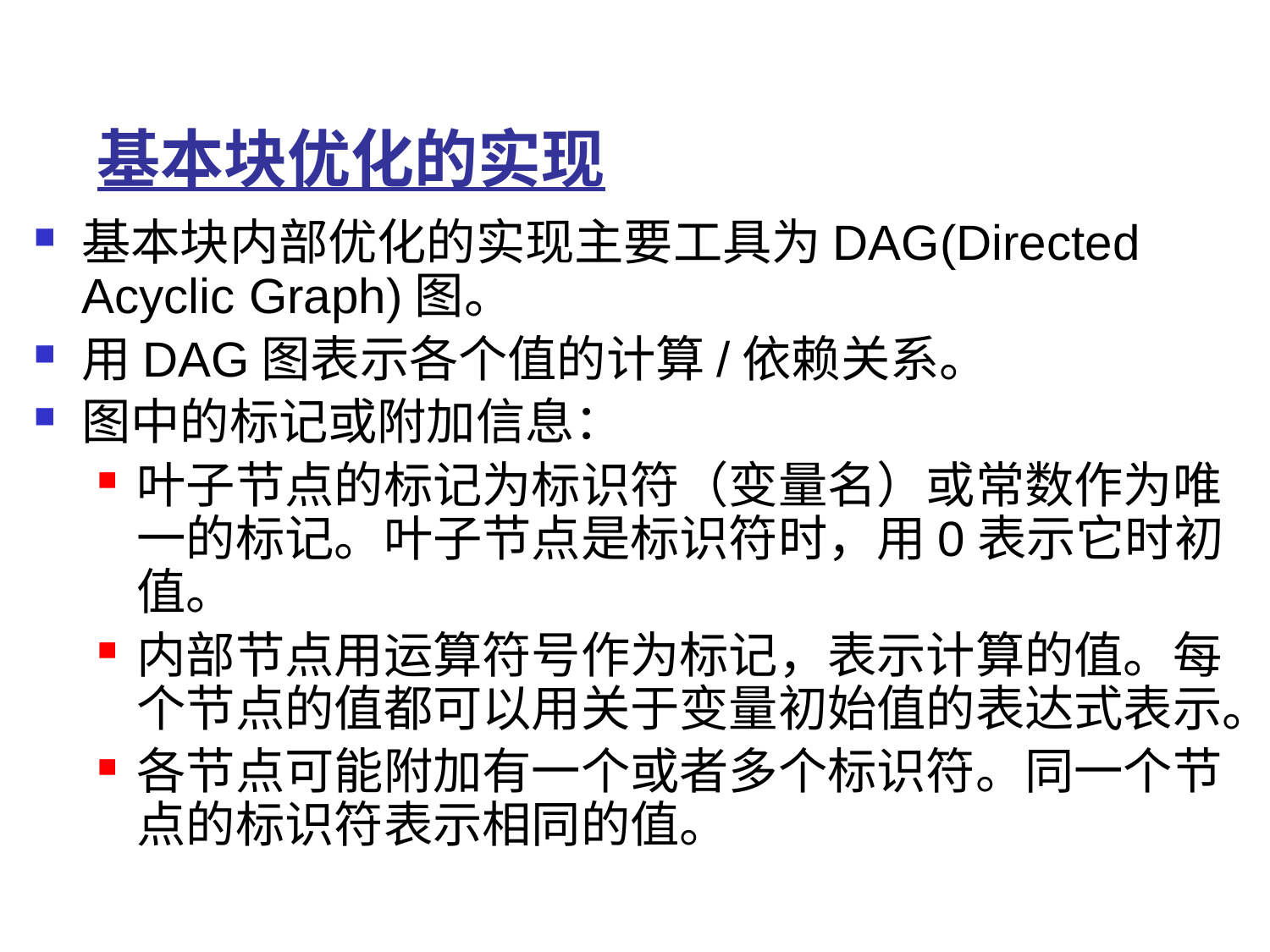

# 基本块优化的实现
基本块内部优化的实现主要工具为DAG(Directed Acyclic Graph)图。
用DAG图表示各个值的计算/依赖关系。
图中的标记或附加信息：
叶子节点的标记为标识符（变量名）或常数作为唯一的标记。叶子节点是标识符时，用0表示它时初值。
内部节点用运算符号作为标记，表示计算的值。每个节点的值都可以用关于变量初始值的表达式表示。
各节点可能附加有一个或者多个标识符。同一个节点的标识符表示相同的值。
21